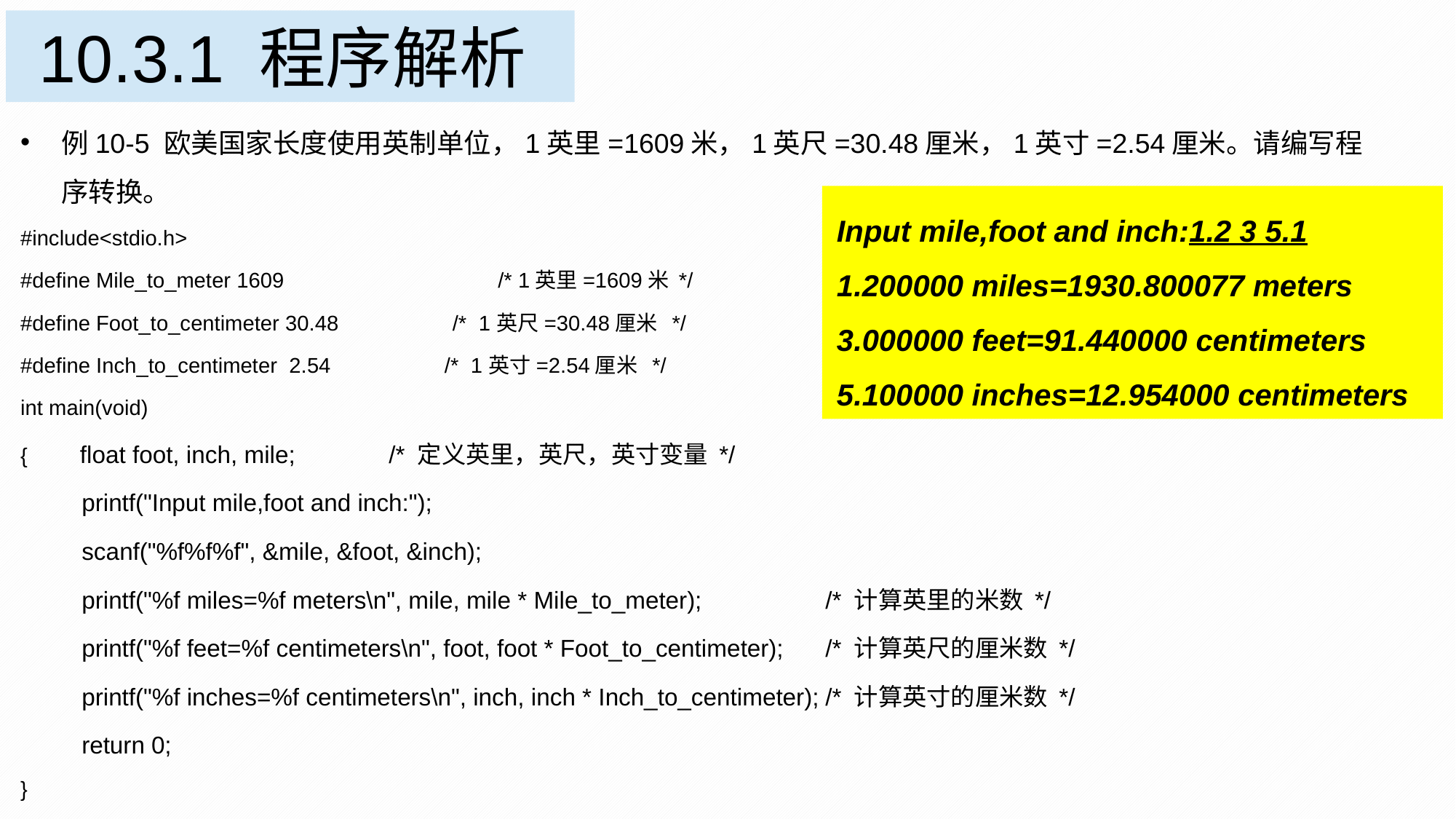

10.3.1 程序解析
例10-5 欧美国家长度使用英制单位，1英里=1609米，1英尺=30.48厘米，1英寸=2.54厘米。请编写程序转换。
#include<stdio.h>
#define Mile_to_meter 1609		/* 1英里=1609米 */
#define Foot_to_centimeter 30.48                   /*  1英尺=30.48厘米  */
#define Inch_to_centimeter  2.54                   /*  1英寸=2.54厘米  */
int main(void)
{ 	   float foot, inch, mile;	/* 定义英里，英尺，英寸变量 */
	   printf("Input mile,foot and inch:");
	   scanf("%f%f%f", &mile, &foot, &inch);
	   printf("%f miles=%f meters\n", mile, mile * Mile_to_meter);		/* 计算英里的米数 */
	   printf("%f feet=%f centimeters\n", foot, foot * Foot_to_centimeter);	/* 计算英尺的厘米数 */
	   printf("%f inches=%f centimeters\n", inch, inch * Inch_to_centimeter);	/* 计算英寸的厘米数 */
	   return 0;
}
Input mile,foot and inch:1.2 3 5.1
1.200000 miles=1930.800077 meters
3.000000 feet=91.440000 centimeters
5.100000 inches=12.954000 centimeters